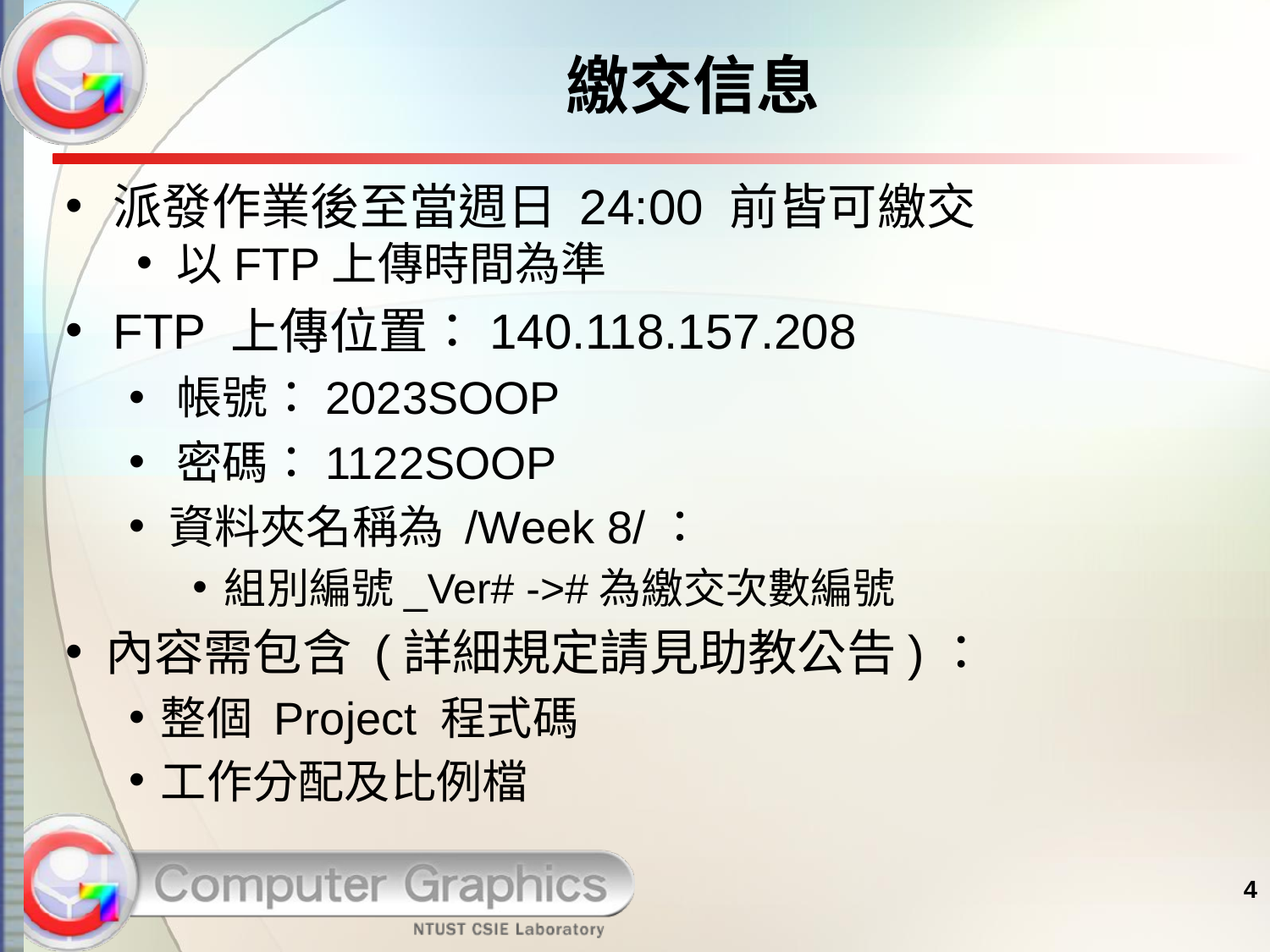

# 繳交信息
派發作業後至當週日 24:00 前皆可繳交
以FTP上傳時間為準
FTP 上傳位置：140.118.157.208
帳號：2023SOOP
密碼：1122SOOP
資料夾名稱為 /Week 8/：
組別編號_Ver# ->#為繳交次數編號
內容需包含 (詳細規定請見助教公告)：
整個 Project 程式碼
工作分配及比例檔
4